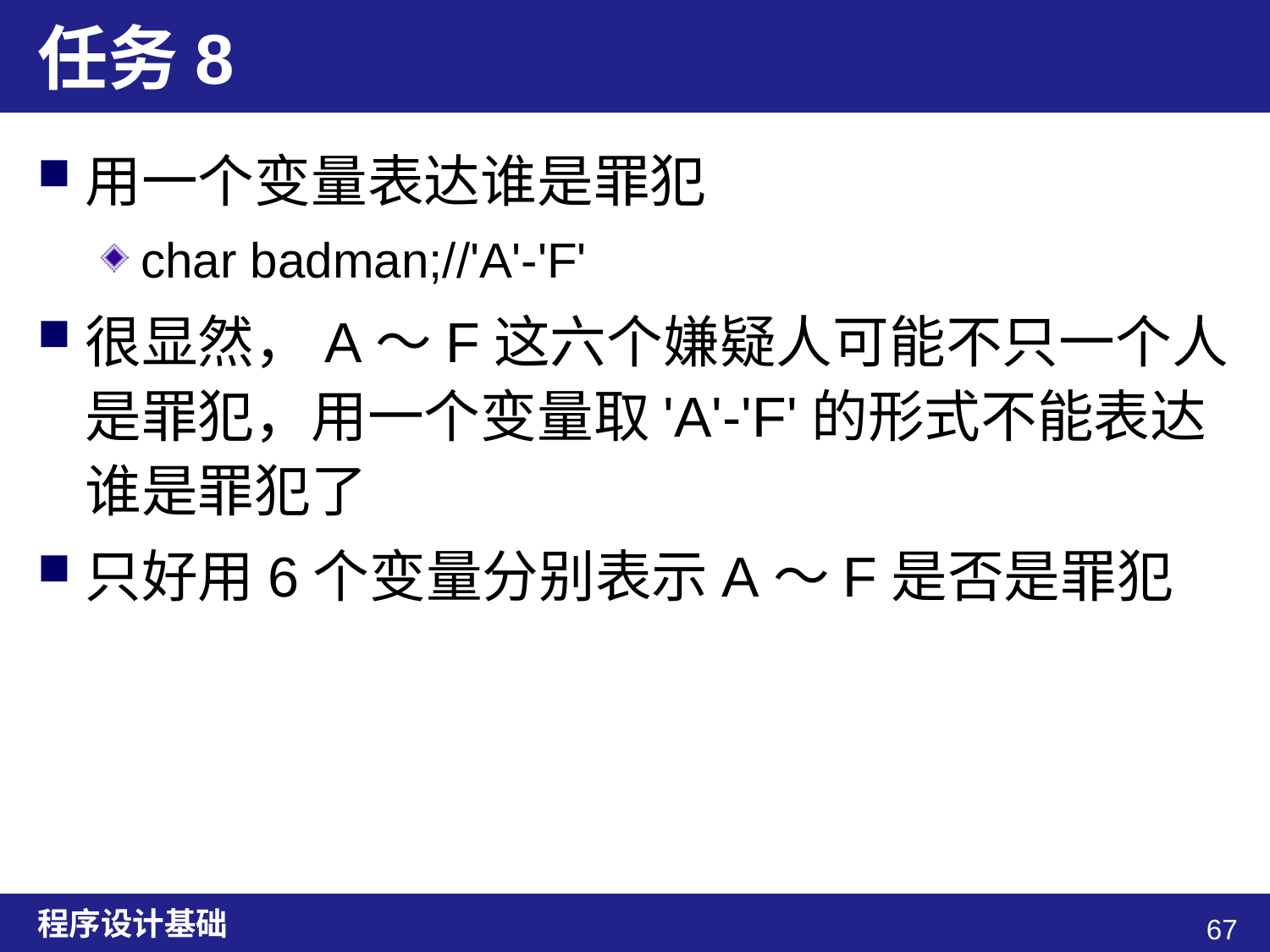

# 任务8
用一个变量表达谁是罪犯
char badman;//'A'-'F'
很显然，A～F这六个嫌疑人可能不只一个人是罪犯，用一个变量取'A'-'F'的形式不能表达谁是罪犯了
只好用6个变量分别表示A～F是否是罪犯